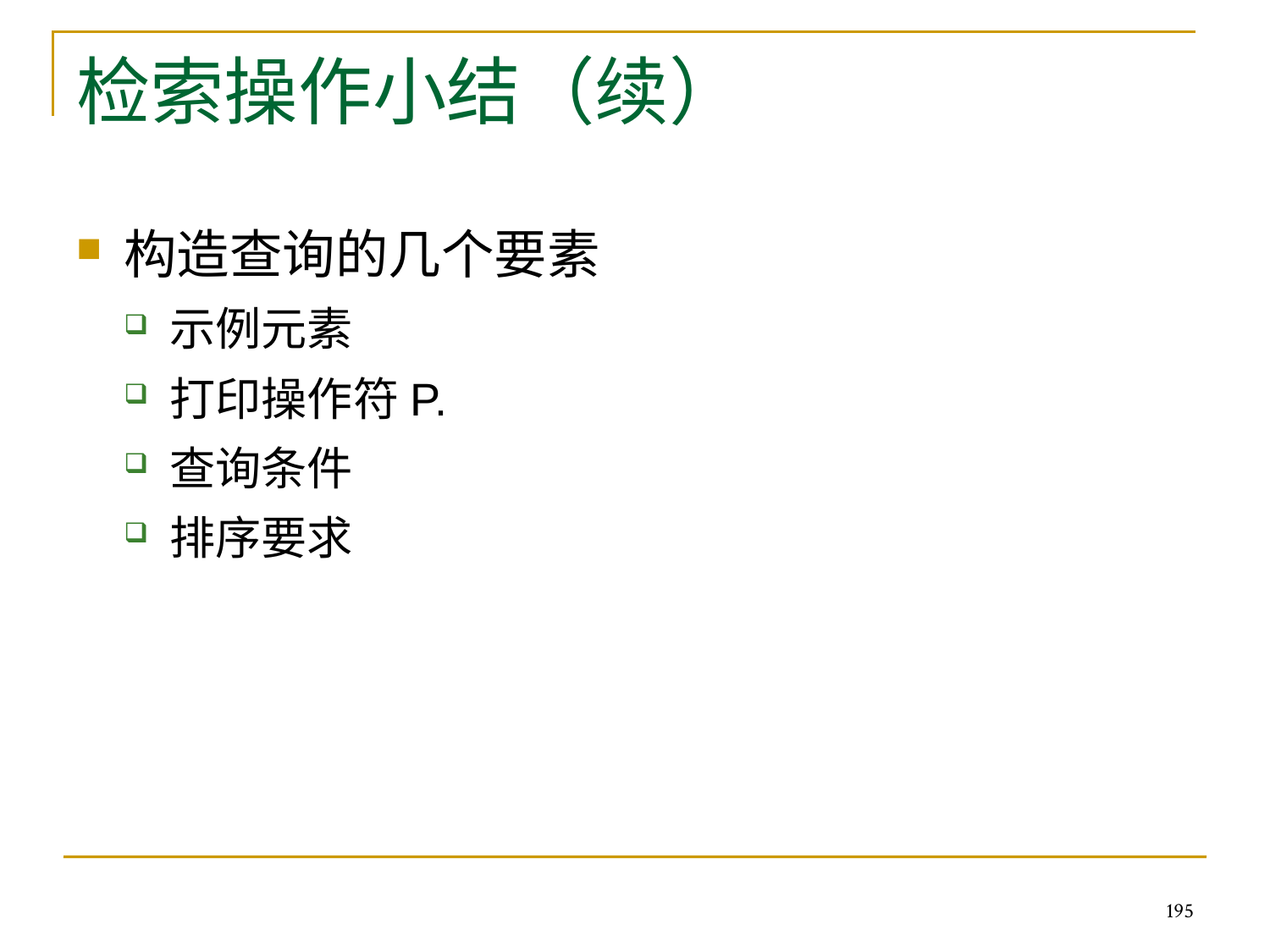

# 检索操作小结（续）
构造查询的几个要素
示例元素
打印操作符P.
查询条件
排序要求
195